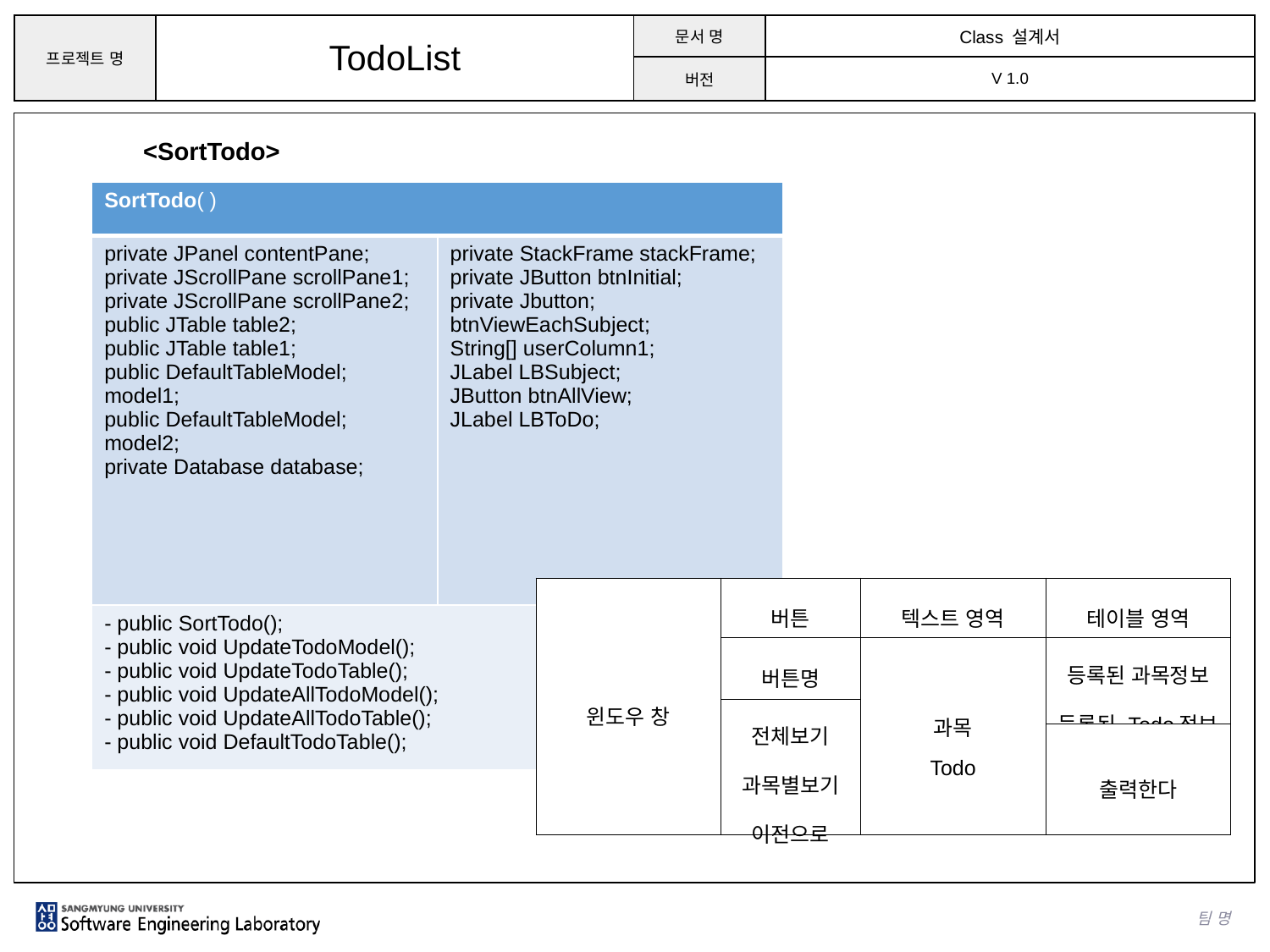

<SortTodo>
| SortTodo( ) |  |
| --- | --- |
| private JPanel contentPane; private JScrollPane scrollPane1; private JScrollPane scrollPane2; public JTable table2; public JTable table1; public DefaultTableModel; model1; public DefaultTableModel; model2; private Database database; | private StackFrame stackFrame; private JButton btnInitial; private Jbutton; btnViewEachSubject; String[] userColumn1; JLabel LBSubject; JButton btnAllView; JLabel LBToDo; |
| - public SortTodo(); - public void UpdateTodoModel(); - public void UpdateTodoTable(); - public void UpdateAllTodoModel(); - public void UpdateAllTodoTable(); - public void DefaultTodoTable(); |  |
| 윈도우 창 | 버튼 | 텍스트 영역 | 테이블 영역 |
| --- | --- | --- | --- |
|  | 버튼명 | 과목 Todo | 등록된 과목정보 등록된 Todo정보 |
|  | 전체보기 과목별보기 이전으로 |  |  |
|  |  |  | 출력한다 |
팀 명